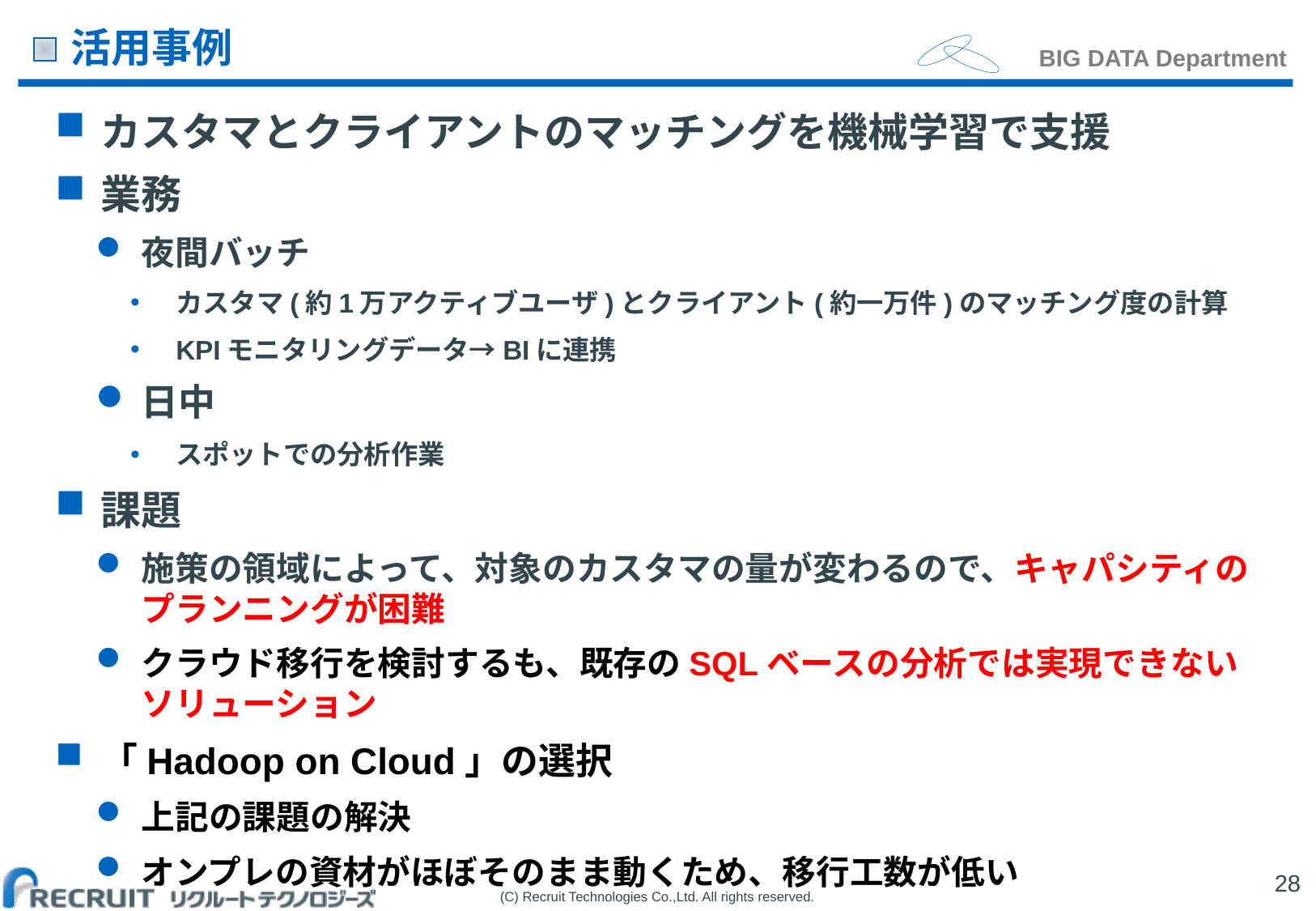

# 活用事例
カスタマとクライアントのマッチングを機械学習で支援
業務
夜間バッチ
カスタマ(約1万アクティブユーザ)とクライアント(約一万件)のマッチング度の計算
KPIモニタリングデータ→BIに連携
日中
スポットでの分析作業
課題
施策の領域によって、対象のカスタマの量が変わるので、キャパシティのプランニングが困難
クラウド移行を検討するも、既存のSQLベースの分析では実現できないソリューション
「Hadoop on Cloud」の選択
上記の課題の解決
オンプレの資材がほぼそのまま動くため、移行工数が低い

28